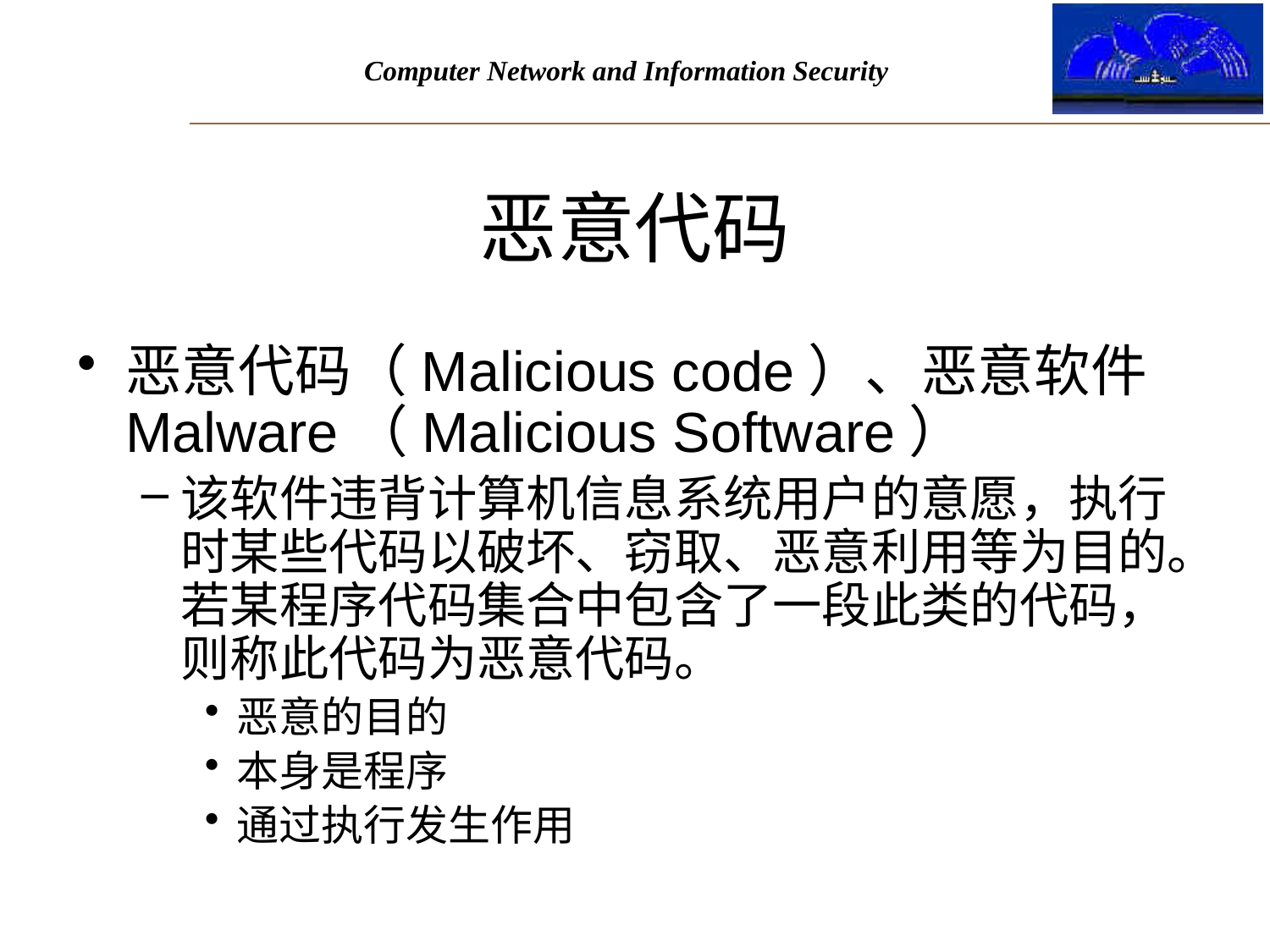

# 恶意代码
恶意代码（Malicious code）、恶意软件Malware（Malicious Software）
该软件违背计算机信息系统用户的意愿，执行时某些代码以破坏、窃取、恶意利用等为目的。若某程序代码集合中包含了一段此类的代码，则称此代码为恶意代码。
恶意的目的
本身是程序
通过执行发生作用